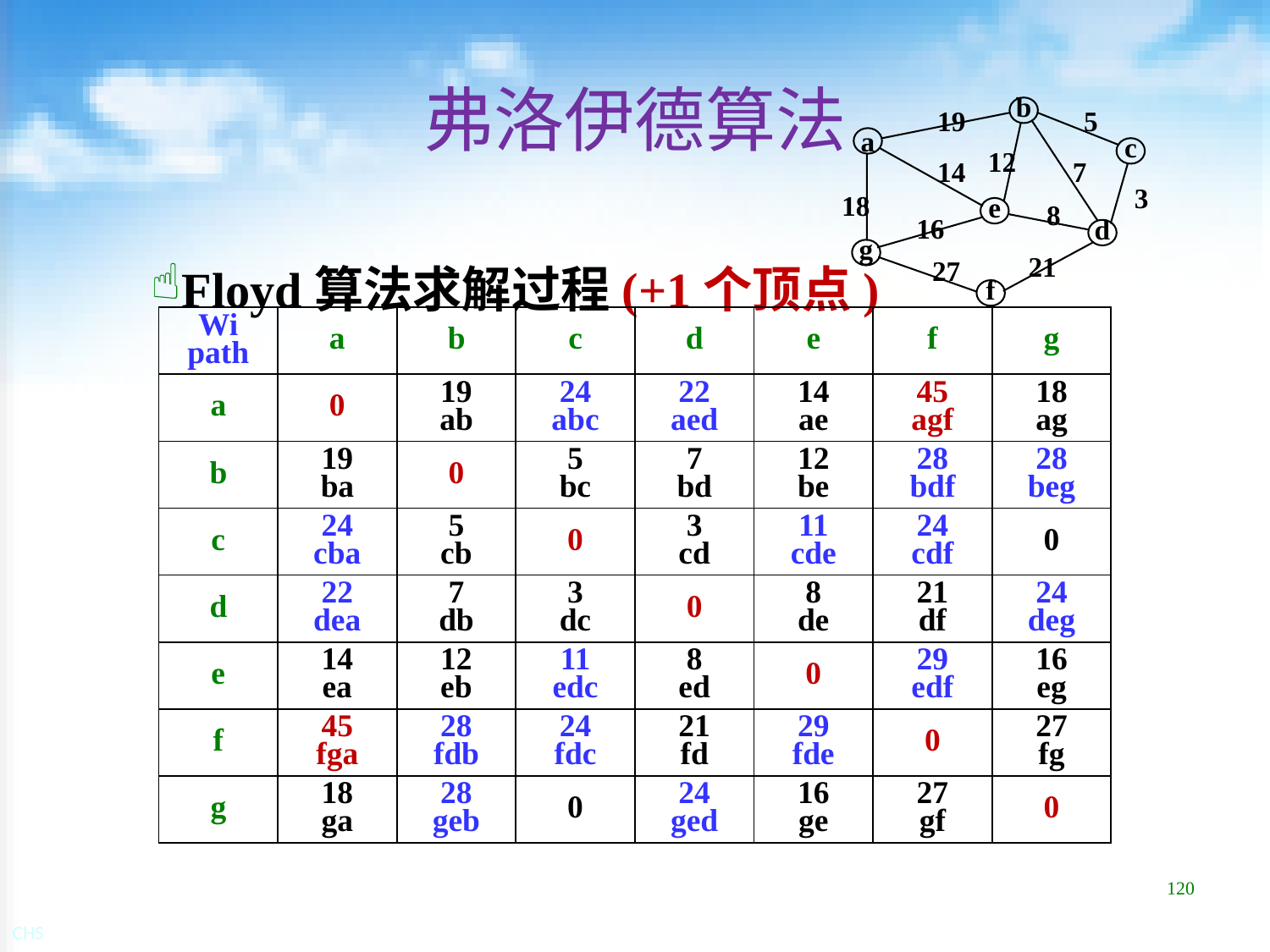

# 弗洛伊德算法
19
b
5

a
12
c

14
7

3
18
8
e
16

d
g

21
27

f
Floyd算法求解过程(+1个顶点)
| Wi path | a | b | c | d | e | f | g |
| --- | --- | --- | --- | --- | --- | --- | --- |
| a | 0 | 19 ab | 24 abc | 22 aed | 14 ae | 45 agf | 18 ag |
| b | 19 ba | 0 | 5 bc | 7 bd | 12 be | 28 bdf | 28 beg |
| c | 24 cba | 5 cb | 0 | 3 cd | 11 cde | 24 cdf | 0 |
| d | 22 dea | 7 db | 3 dc | 0 | 8 de | 21 df | 24 deg |
| e | 14 ea | 12 eb | 11 edc | 8 ed | 0 | 29 edf | 16 eg |
| f | 45 fga | 28 fdb | 24 fdc | 21 fd | 29 fde | 0 | 27 fg |
| g | 18 ga | 28 geb | 0 | 24 ged | 16 ge | 27 gf | 0 |
120